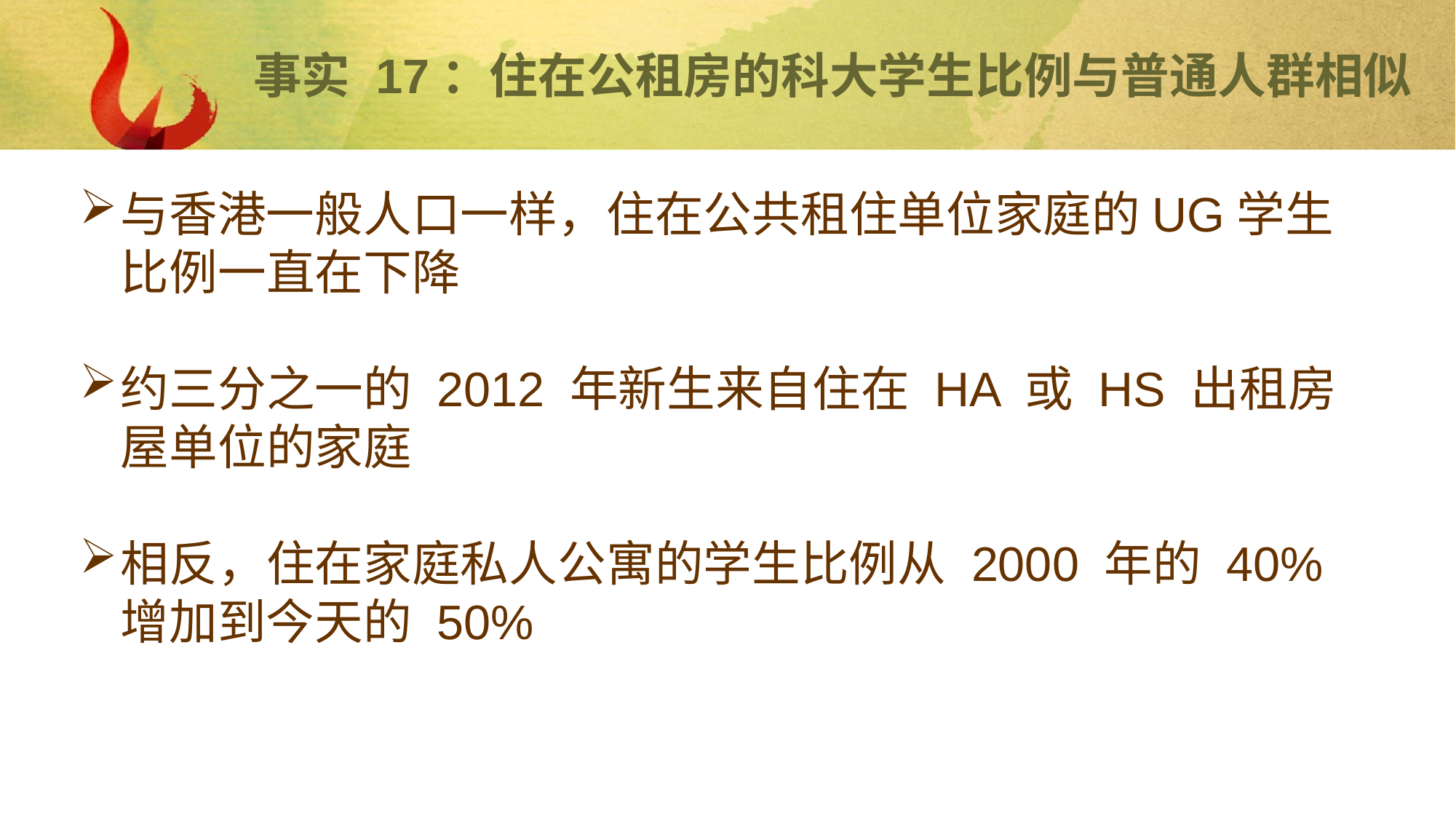

# 事实 17：住在公租房的科大学生比例与普通人群相似
与香港一般人口一样，住在公共租住单位家庭的UG学生比例一直在下降

约三分之一的 2012 年新生来自住在 HA 或 HS 出租房屋单位的家庭

相反，住在家庭私人公寓的学生比例从 2000 年的 40% 增加到今天的 50%
38